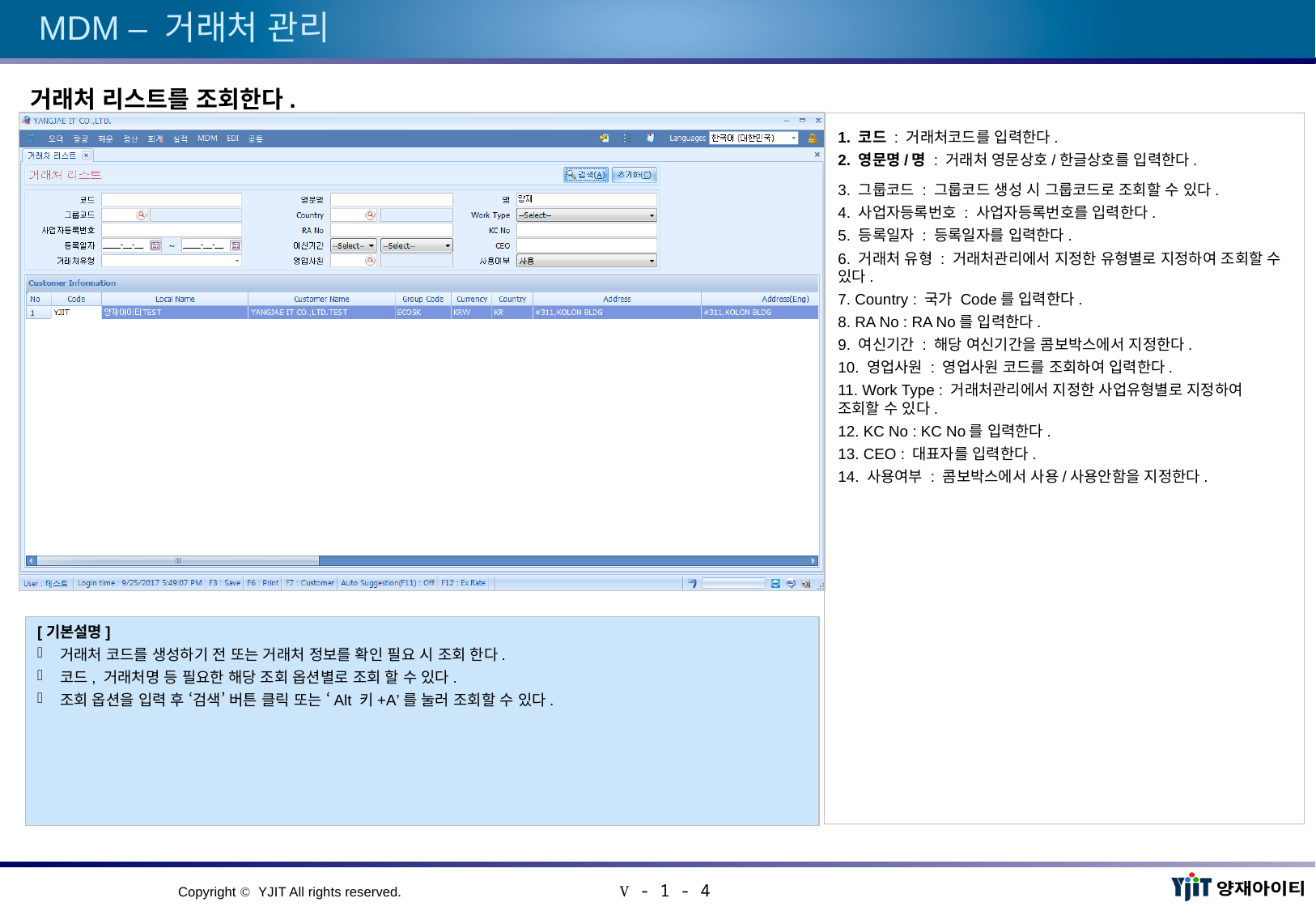

# MDM – 거래처 관리
거래처 리스트를 조회한다.

1. 코드 : 거래처코드를 입력한다.
2. 영문명/명 : 거래처 영문상호/한글상호를 입력한다.
3. 그룹코드 : 그룹코드 생성 시 그룹코드로 조회할 수 있다.
4. 사업자등록번호 : 사업자등록번호를 입력한다.
5. 등록일자 : 등록일자를 입력한다.
6. 거래처 유형 : 거래처관리에서 지정한 유형별로 지정하여 조회할 수 있다.
7. Country : 국가 Code를 입력한다.
8. RA No : RA No를 입력한다.
9. 여신기간 : 해당 여신기간을 콤보박스에서 지정한다.
10. 영업사원 : 영업사원 코드를 조회하여 입력한다.
11. Work Type : 거래처관리에서 지정한 사업유형별로 지정하여 조회할 수 있다.
12. KC No : KC No를 입력한다.
13. CEO : 대표자를 입력한다.
14. 사용여부 : 콤보박스에서 사용/사용안함을 지정한다.

[기본설명]
거래처 코드를 생성하기 전 또는 거래처 정보를 확인 필요 시 조회 한다.
코드, 거래처명 등 필요한 해당 조회 옵션별로 조회 할 수 있다.
조회 옵션을 입력 후 ‘검색’ 버튼 클릭 또는 ‘Alt 키+A’를 눌러 조회할 수 있다.